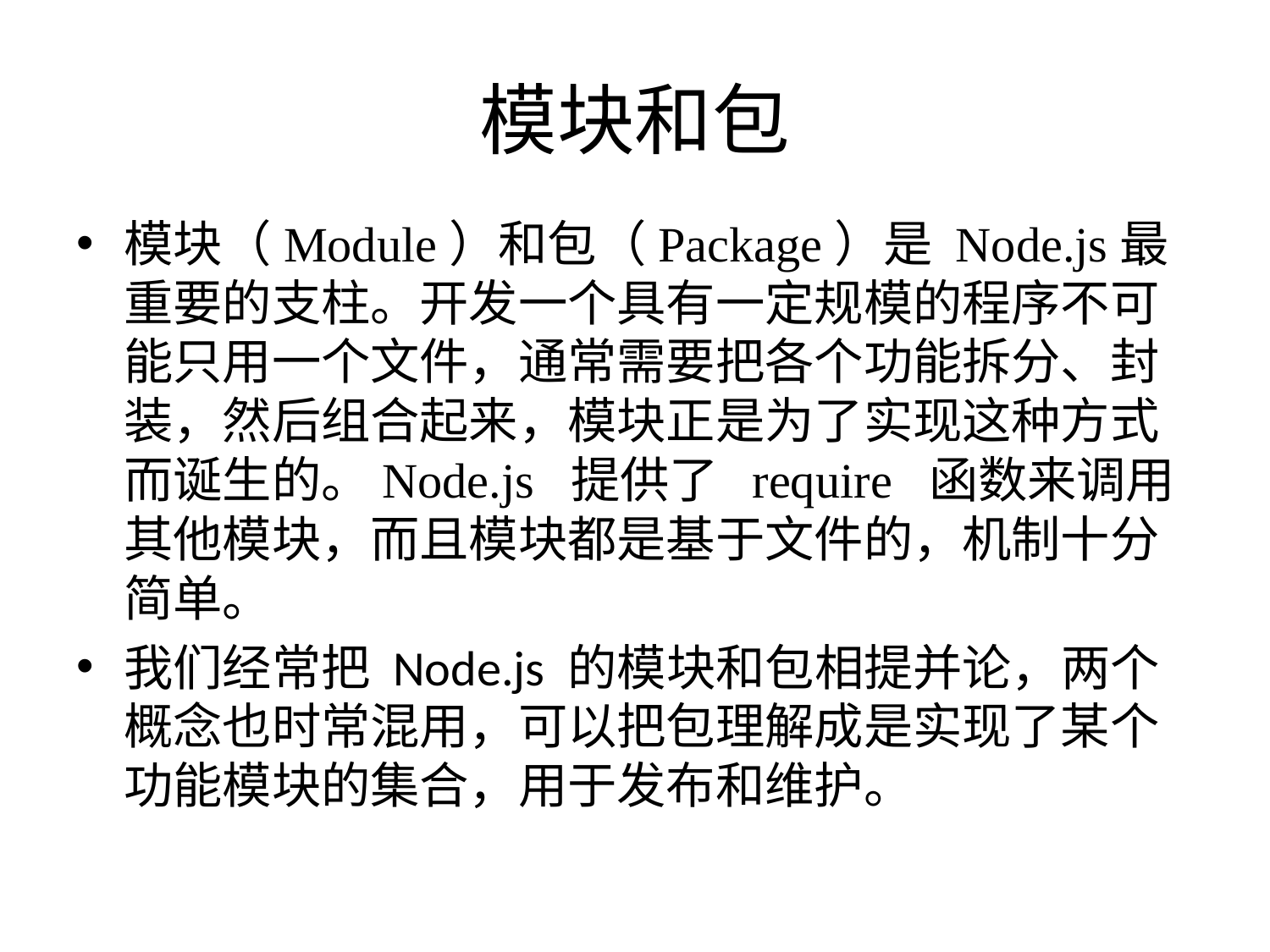

# 模块和包
模块（Module）和包（Package）是 Node.js最重要的支柱。开发一个具有一定规模的程序不可能只用一个文件，通常需要把各个功能拆分、封装，然后组合起来，模块正是为了实现这种方式而诞生的。Node.js  提供了  require  函数来调用其他模块，而且模块都是基于文件的，机制十分简单。
我们经常把 Node.js 的模块和包相提并论，两个概念也时常混用，可以把包理解成是实现了某个功能模块的集合，用于发布和维护。